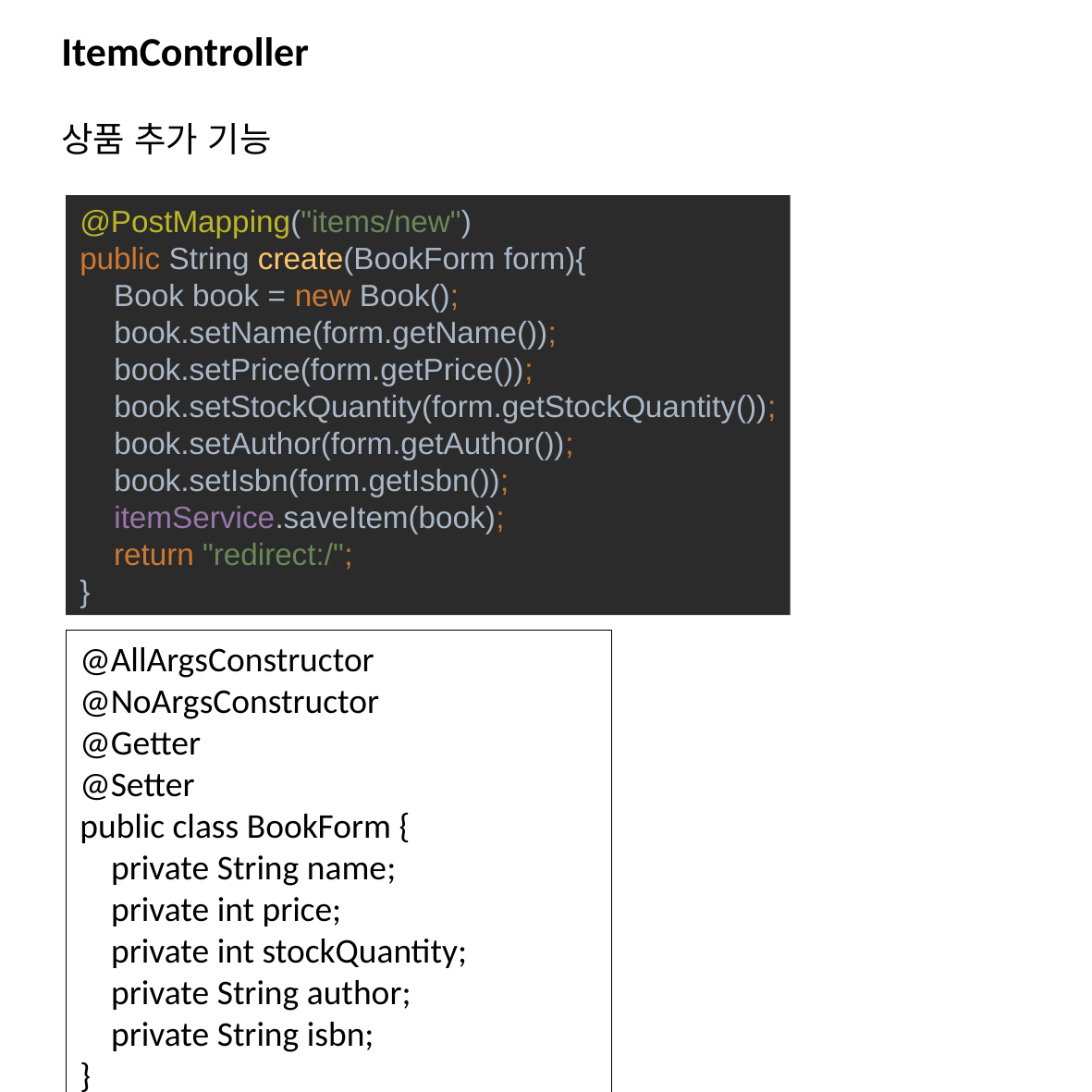

# ItemController
상품 추가 기능
@PostMapping("items/new")
public String create(BookForm form){
    Book book = new Book();
    book.setName(form.getName());
    book.setPrice(form.getPrice());
    book.setStockQuantity(form.getStockQuantity());
    book.setAuthor(form.getAuthor());
    book.setIsbn(form.getIsbn());
    itemService.saveItem(book);
    return "redirect:/";
}
@AllArgsConstructor
@NoArgsConstructor
@Getter
@Setter
public class BookForm {
    private String name;
    private int price;
    private int stockQuantity;
    private String author;
    private String isbn;
}